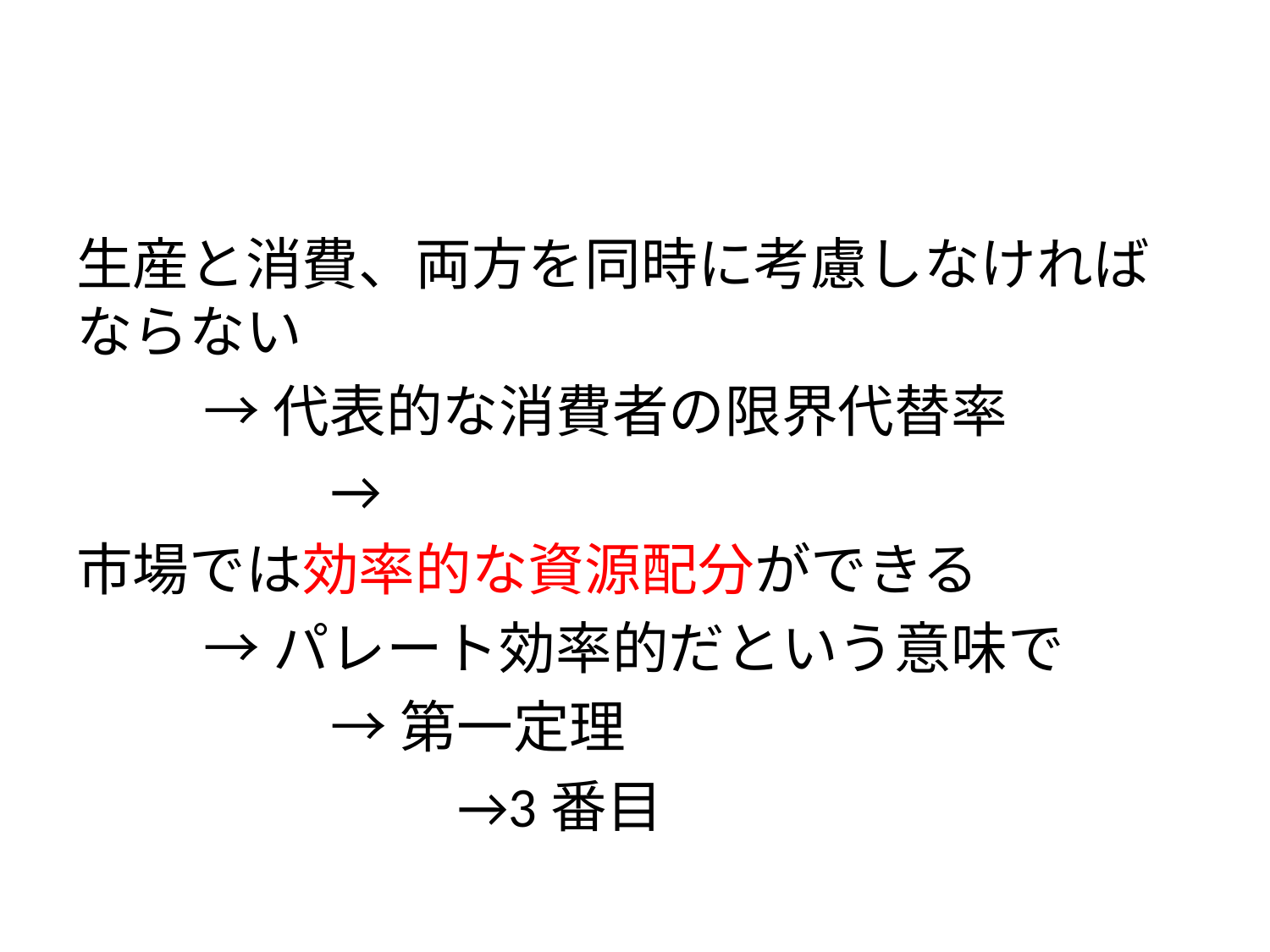

#
生産と消費、両方を同時に考慮しなければならない
	→代表的な消費者の限界代替率
		→
市場では効率的な資源配分ができる
	→パレート効率的だという意味で
		→第一定理
			→3番目